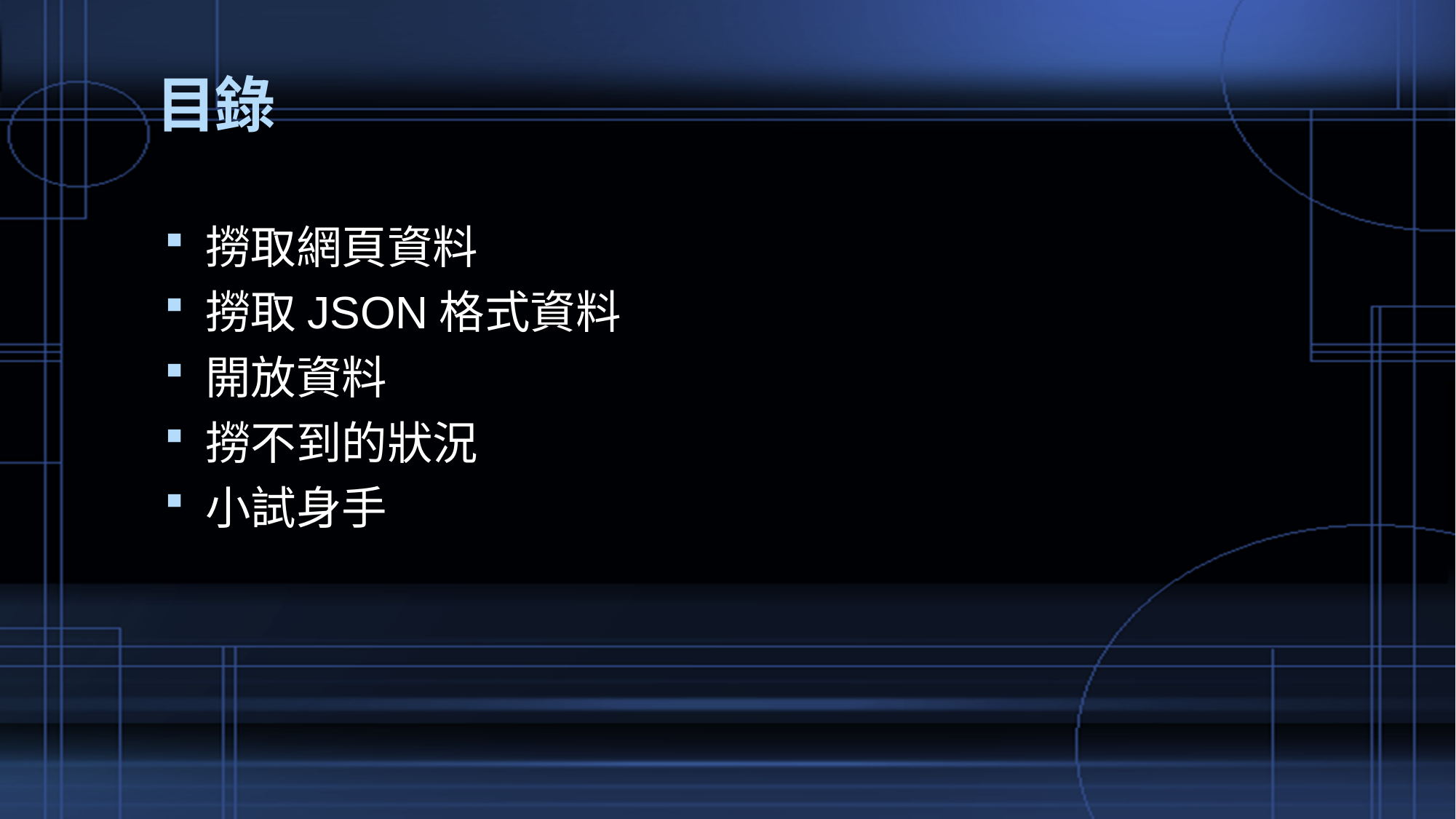

# 目錄
撈取網頁資料
撈取JSON格式資料
開放資料
撈不到的狀況
小試身手